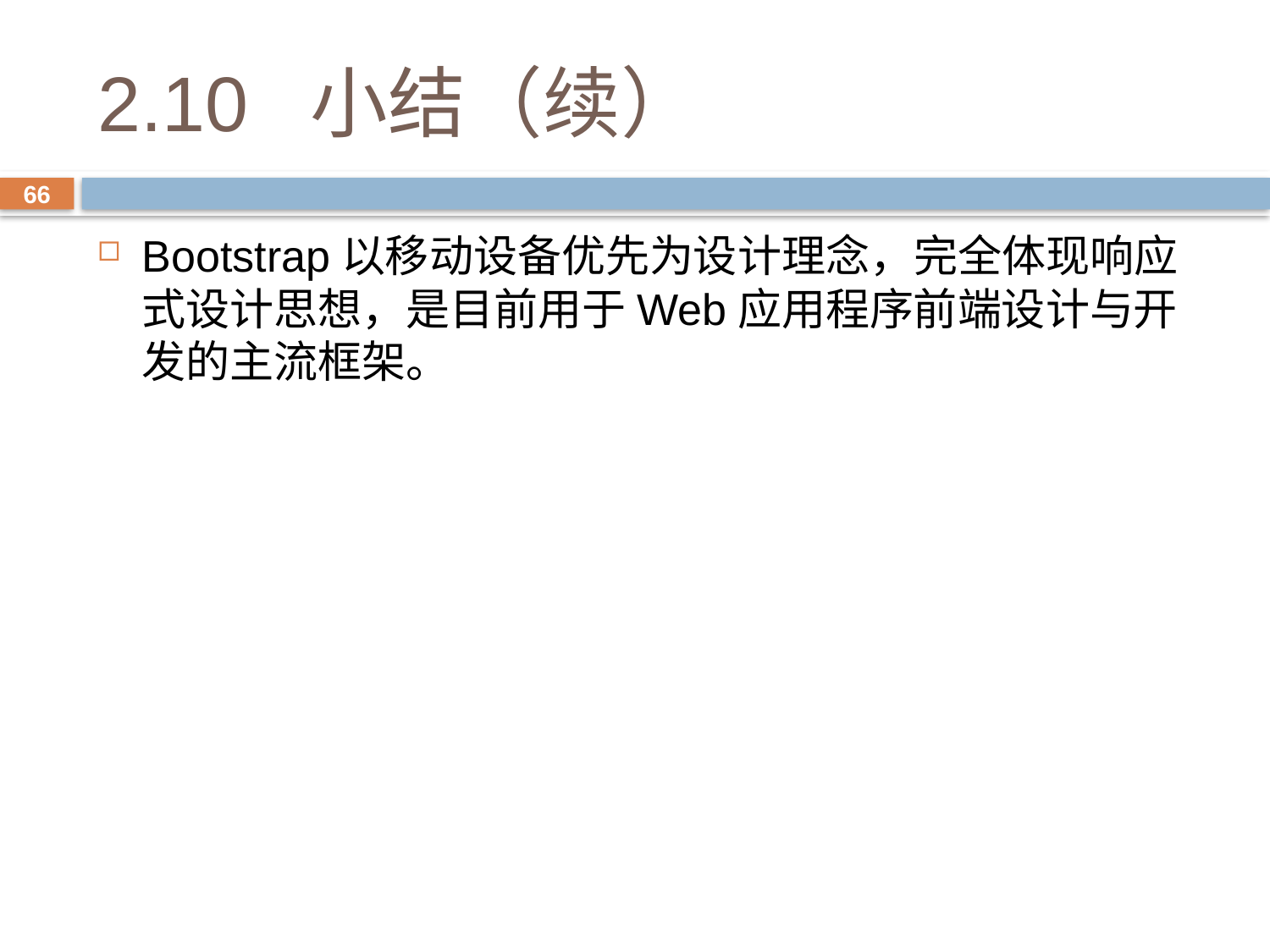

# 2.10  小结（续）
66
Bootstrap以移动设备优先为设计理念，完全体现响应式设计思想，是目前用于Web应用程序前端设计与开发的主流框架。